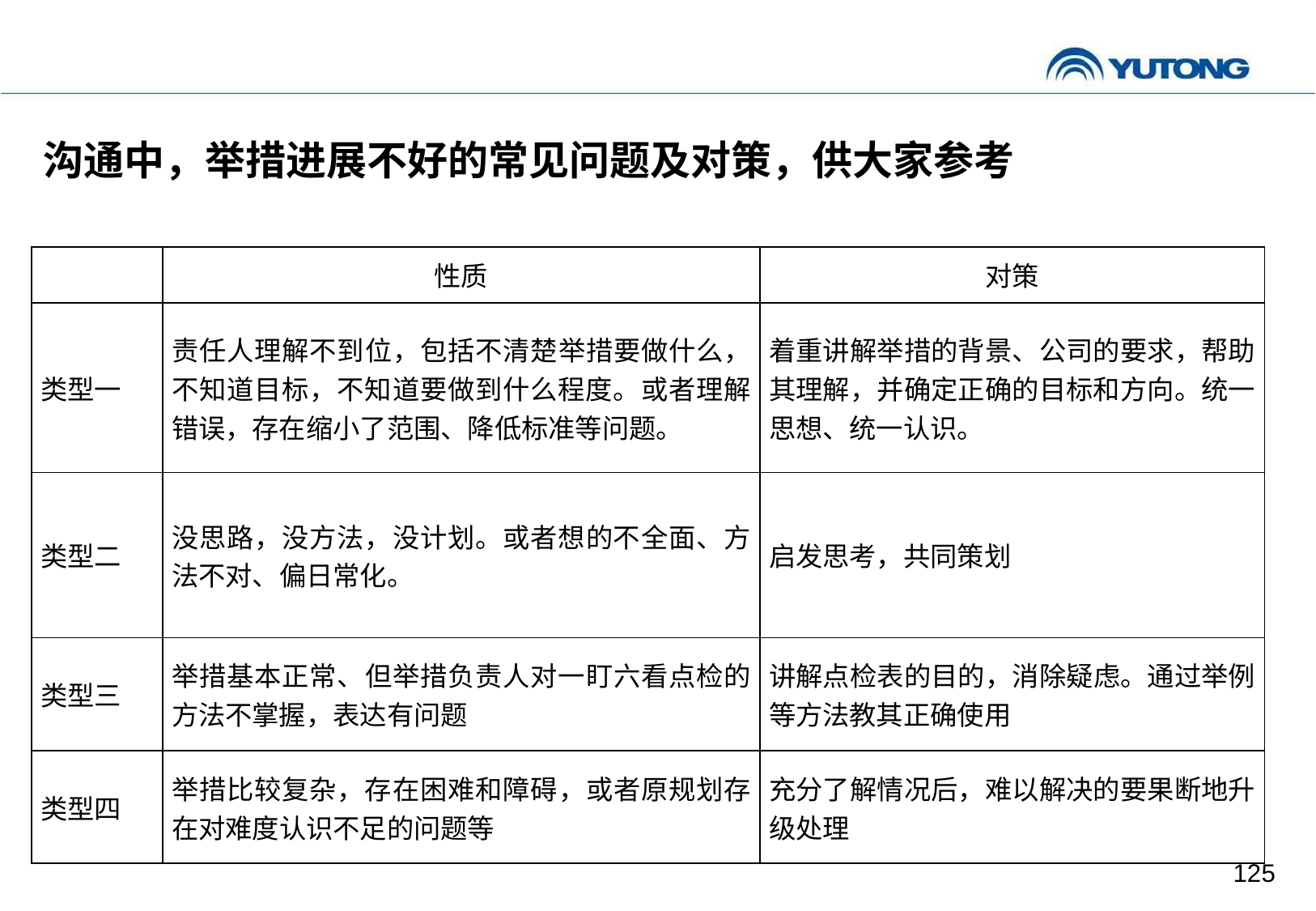

沟通中，举措进展不好的常见问题及对策，供大家参考
|  | 性质 | 对策 |
| --- | --- | --- |
| 类型一 | 责任人理解不到位，包括不清楚举措要做什么，不知道目标，不知道要做到什么程度。或者理解错误，存在缩小了范围、降低标准等问题。 | 着重讲解举措的背景、公司的要求，帮助其理解，并确定正确的目标和方向。统一思想、统一认识。 |
| 类型二 | 没思路，没方法，没计划。或者想的不全面、方法不对、偏日常化。 | 启发思考，共同策划 |
| 类型三 | 举措基本正常、但举措负责人对一盯六看点检的方法不掌握，表达有问题 | 讲解点检表的目的，消除疑虑。通过举例等方法教其正确使用 |
| 类型四 | 举措比较复杂，存在困难和障碍，或者原规划存在对难度认识不足的问题等 | 充分了解情况后，难以解决的要果断地升级处理 |
125